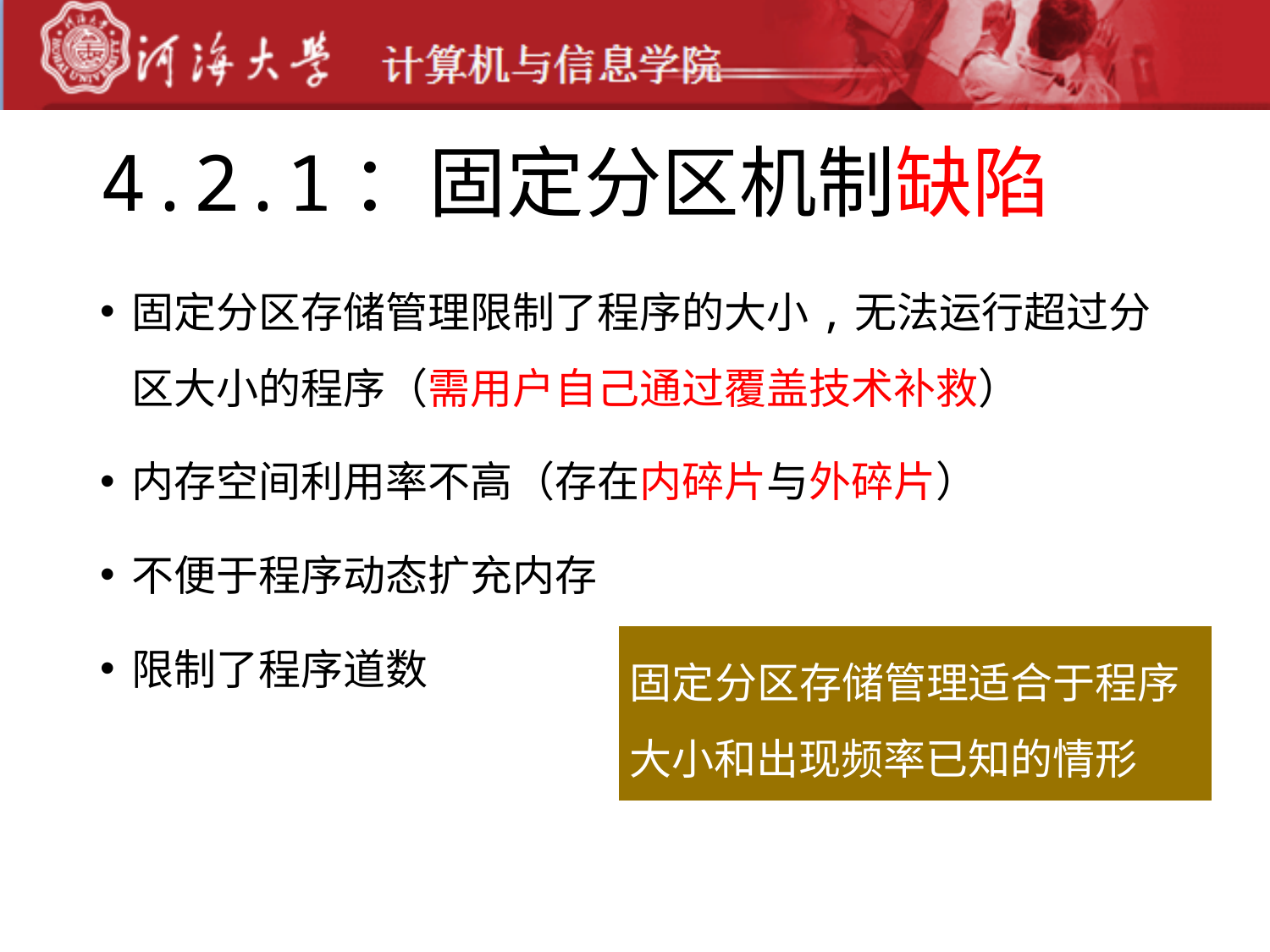

# 4.2.1：固定分区机制缺陷
固定分区存储管理限制了程序的大小,无法运行超过分区大小的程序（需用户自己通过覆盖技术补救）
内存空间利用率不高（存在内碎片与外碎片）
不便于程序动态扩充内存
限制了程序道数

固定分区存储管理适合于程序大小和出现频率已知的情形